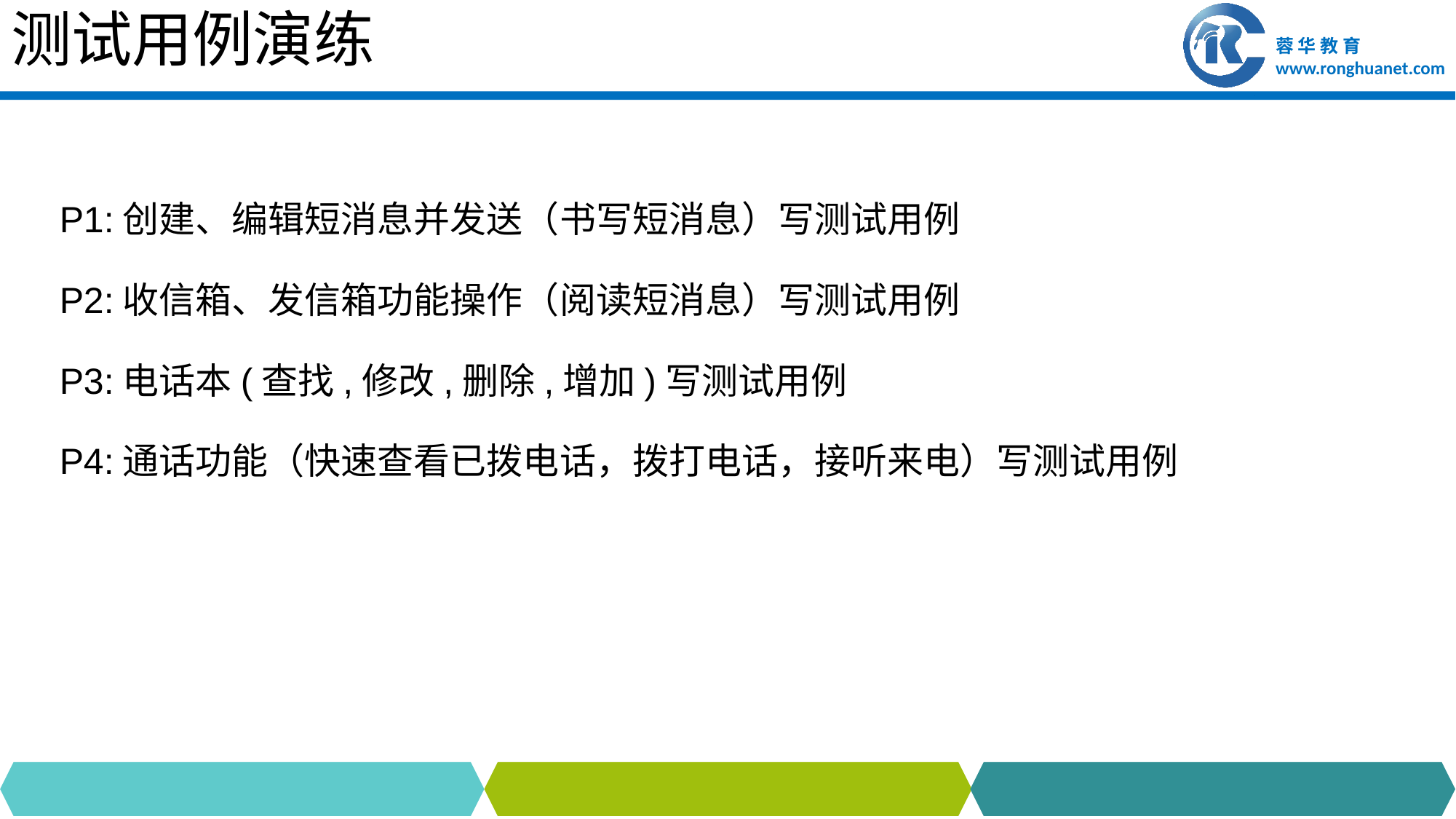

# 测试用例演练
P1:创建、编辑短消息并发送（书写短消息）写测试用例
P2:收信箱、发信箱功能操作（阅读短消息）写测试用例
P3:电话本(查找,修改,删除,增加)写测试用例
P4:通话功能（快速查看已拨电话，拨打电话，接听来电）写测试用例